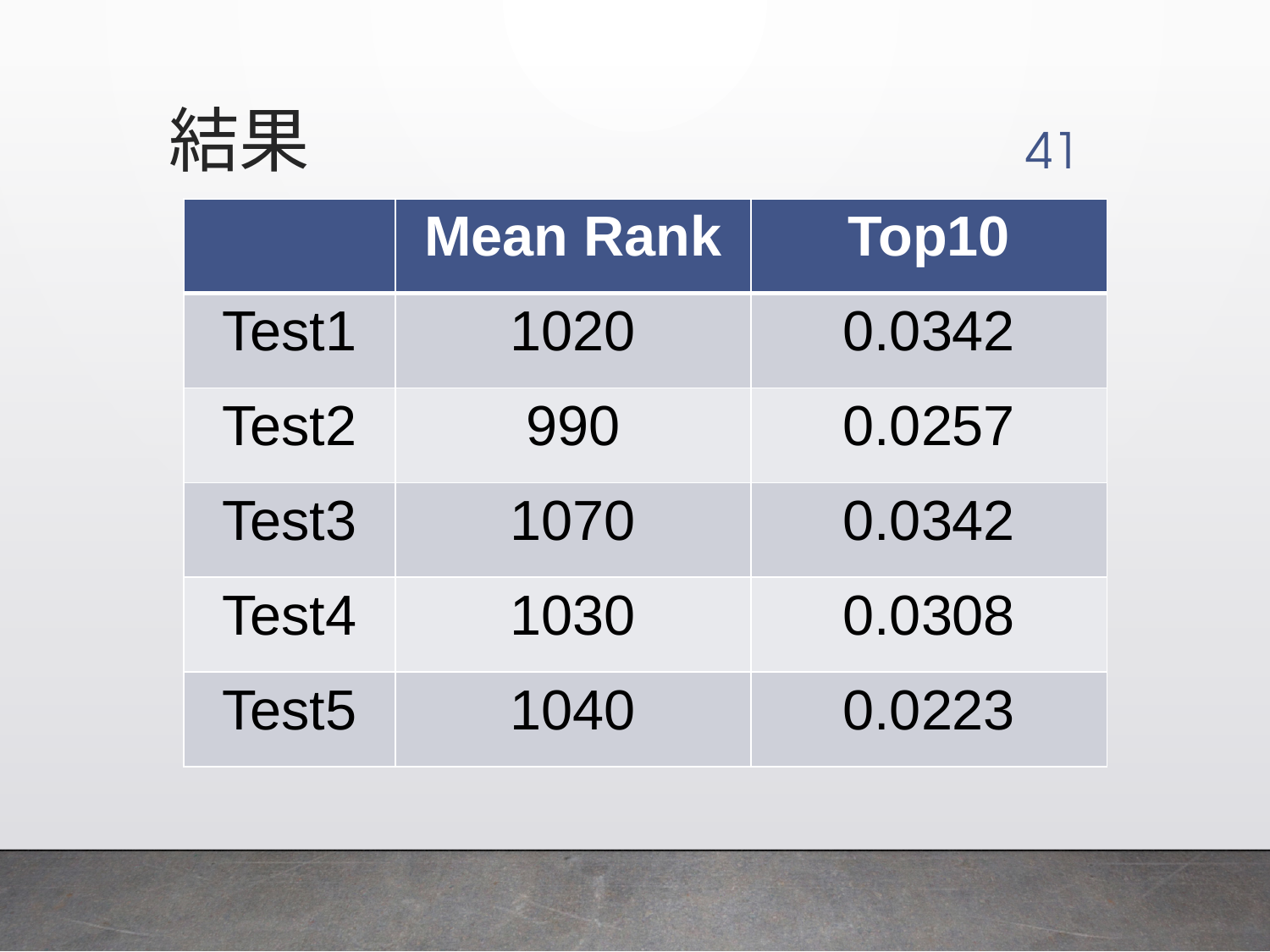

結果
41
|  | Mean Rank | Top10 |
| --- | --- | --- |
| Test1 | 1020 | 0.0342 |
| Test2 | 990 | 0.0257 |
| Test3 | 1070 | 0.0342 |
| Test4 | 1030 | 0.0308 |
| Test5 | 1040 | 0.0223 |